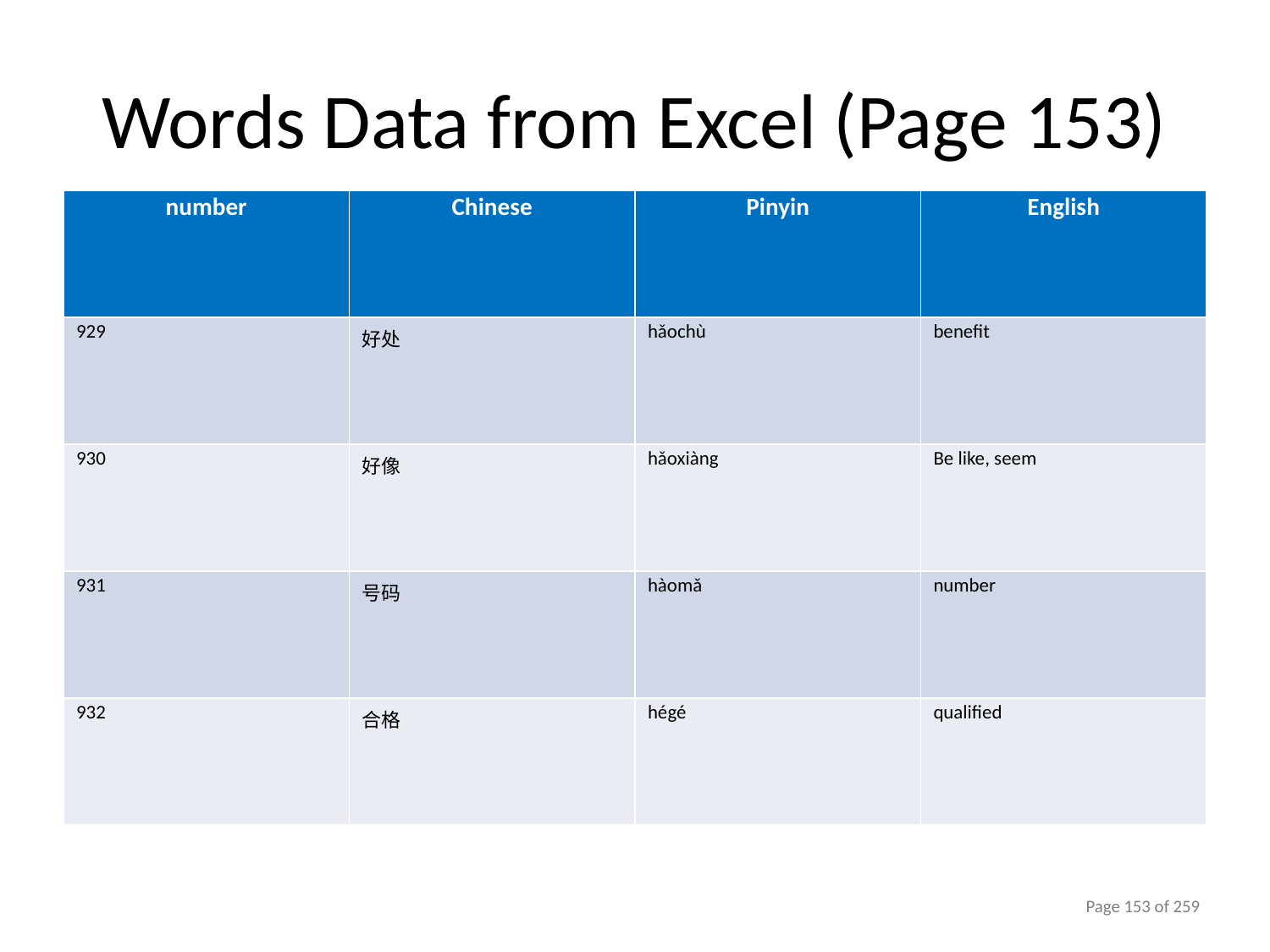

# Words Data from Excel (Page 153)
| number | Chinese | Pinyin | English |
| --- | --- | --- | --- |
| 929 | 好处 | hǎochù | benefit |
| 930 | 好像 | hǎoxiàng | Be like, seem |
| 931 | 号码 | hàomǎ | number |
| 932 | 合格 | hégé | qualified |

Page 153 of 259